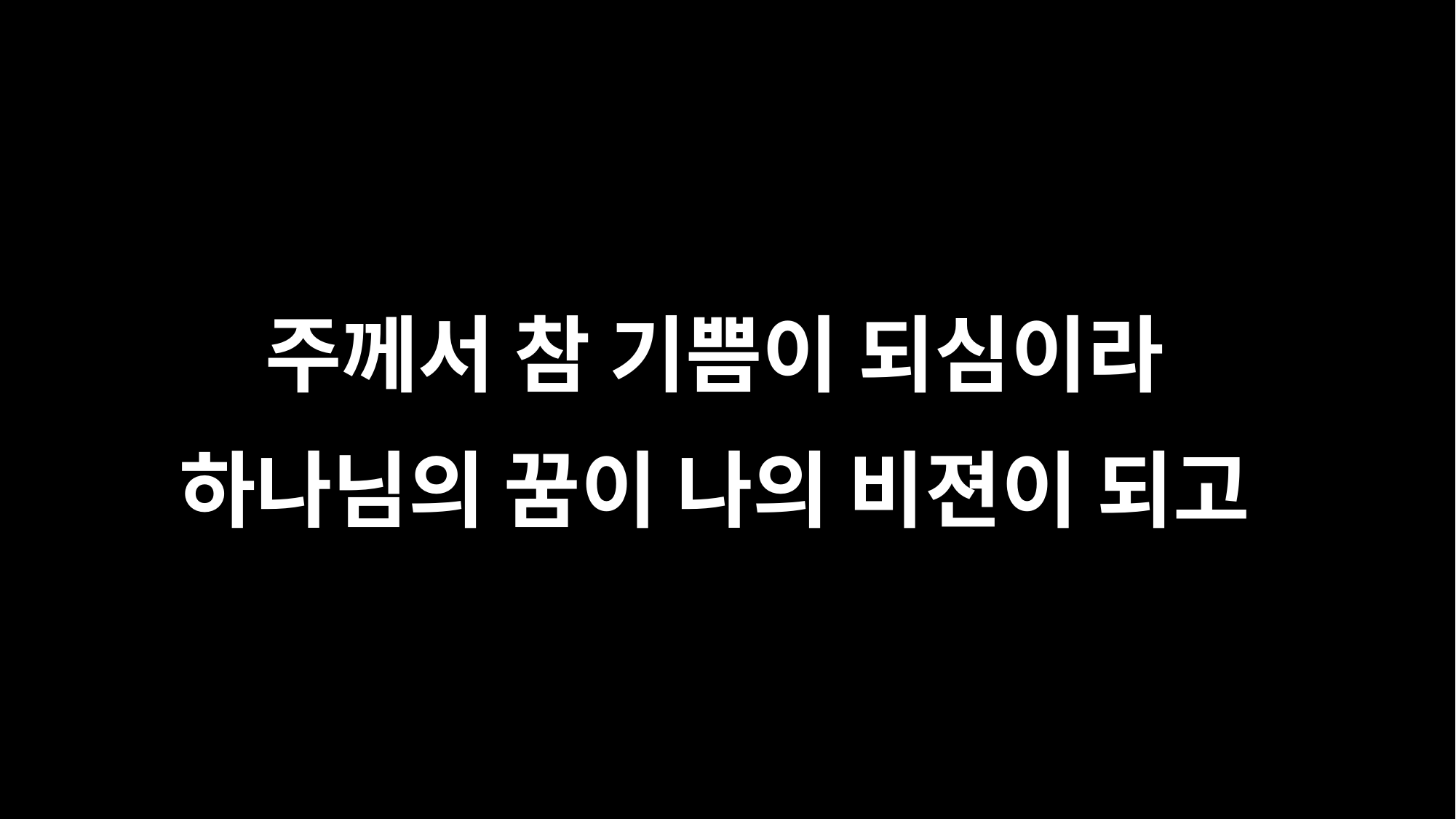

주께서 참 기쁨이 되심이라
하나님의 꿈이 나의 비젼이 되고